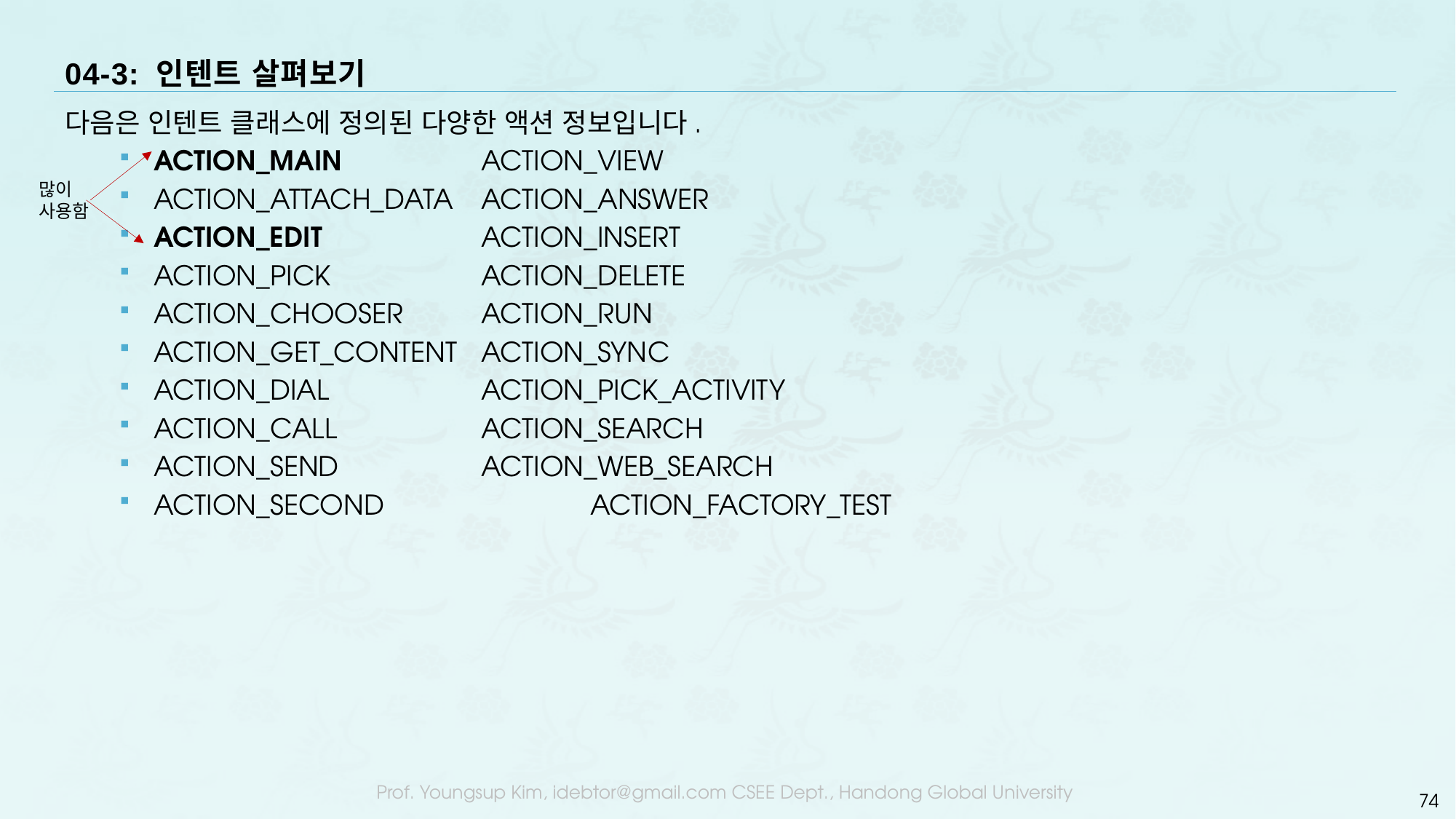

# 04-3: 인텐트 살펴보기
다음은 인텐트 클래스에 정의된 다양한 액션 정보입니다.
ACTION_MAIN		ACTION_VIEW
ACTION_ATTACH_DATA	ACTION_ANSWER
ACTION_EDIT		ACTION_INSERT
ACTION_PICK		ACTION_DELETE
ACTION_CHOOSER	ACTION_RUN
ACTION_GET_CONTENT	ACTION_SYNC
ACTION_DIAL		ACTION_PICK_ACTIVITY
ACTION_CALL		ACTION_SEARCH
ACTION_SEND		ACTION_WEB_SEARCH
ACTION_SECOND		ACTION_FACTORY_TEST

많이
사용함
74